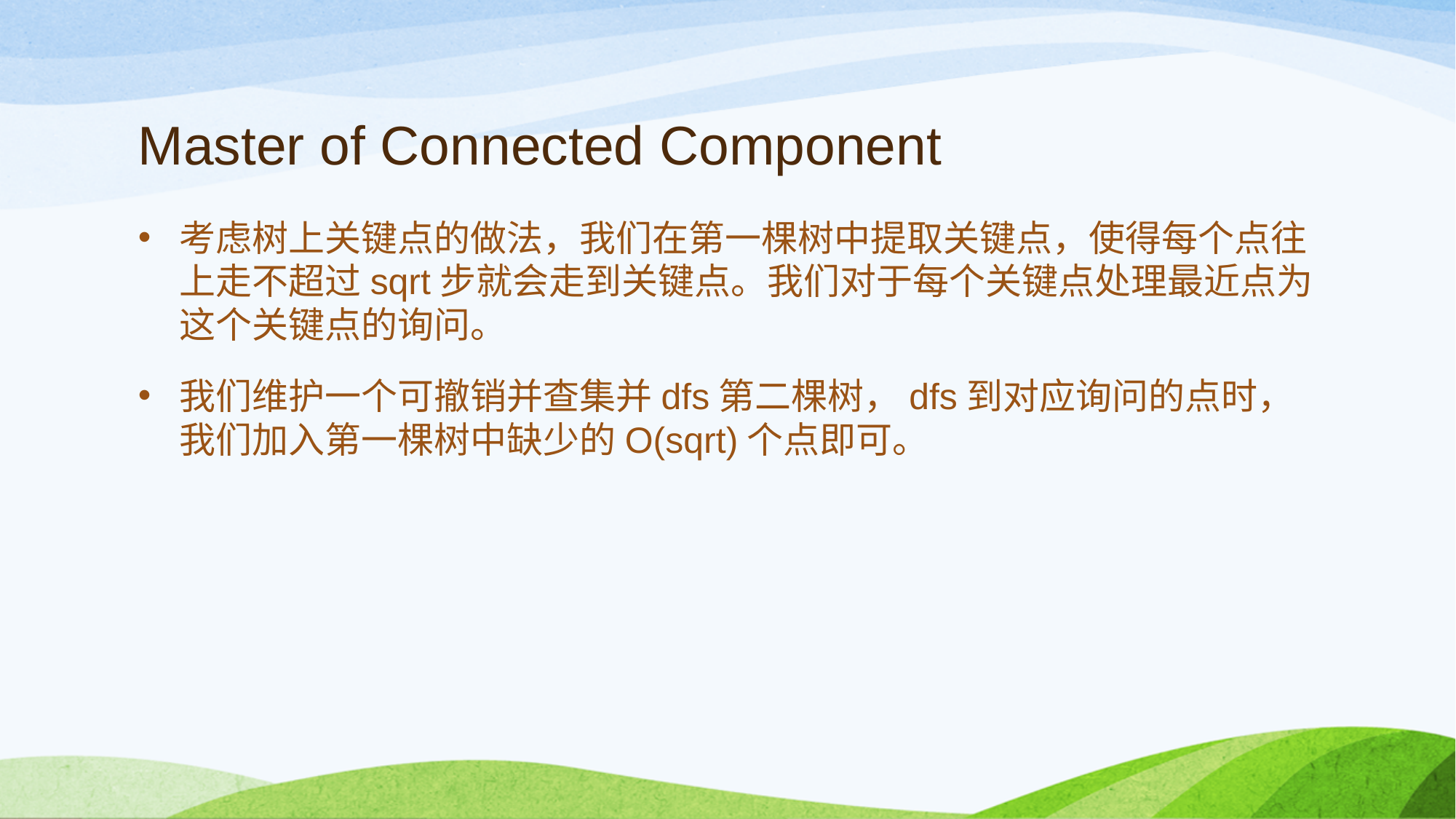

# Master of Connected Component
考虑树上关键点的做法，我们在第一棵树中提取关键点，使得每个点往上走不超过sqrt步就会走到关键点。我们对于每个关键点处理最近点为这个关键点的询问。
我们维护一个可撤销并查集并dfs第二棵树，dfs到对应询问的点时，我们加入第一棵树中缺少的O(sqrt)个点即可。